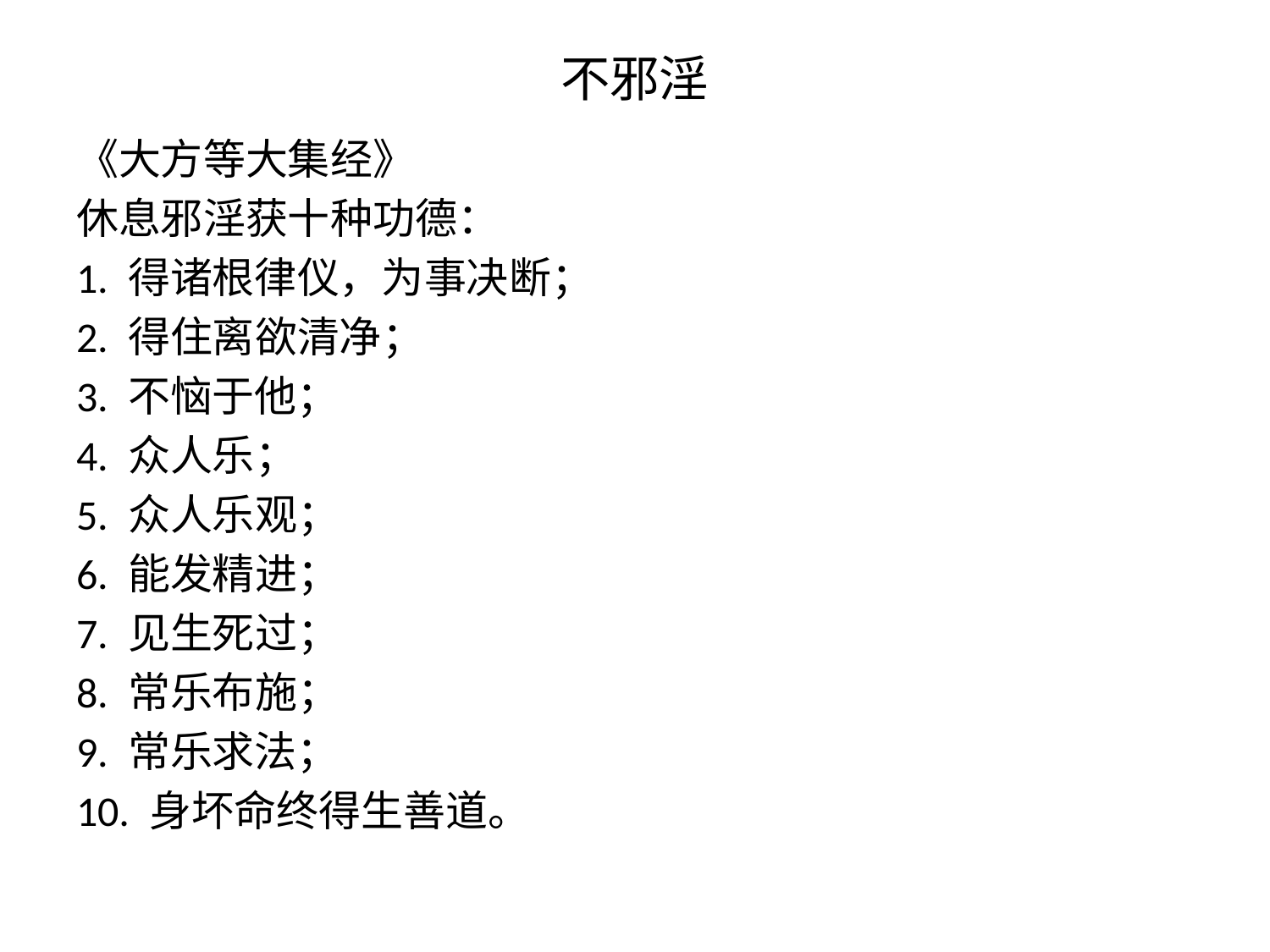

# 不邪淫
《大方等大集经》
休息邪淫获十种功德：
1. 得诸根律仪，为事决断；
2. 得住离欲清净；
3. 不恼于他；
4. 众人乐；
5. 众人乐观；
6. 能发精进；
7. 见生死过；
8. 常乐布施；
9. 常乐求法；
10. 身坏命终得生善道。